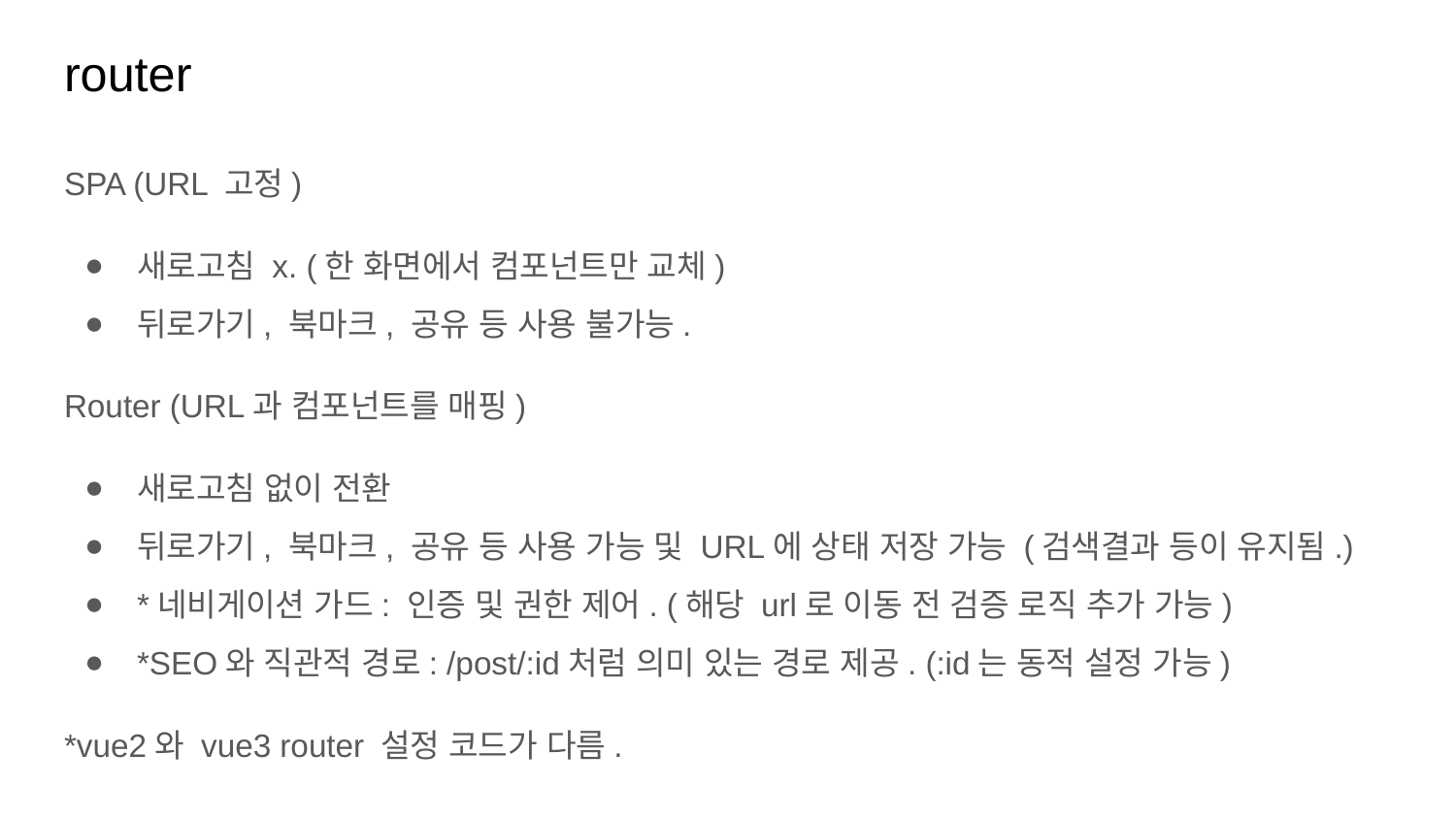

# router
SPA (URL 고정)
새로고침 x. (한 화면에서 컴포넌트만 교체)
뒤로가기, 북마크, 공유 등 사용 불가능.
Router (URL과 컴포넌트를 매핑)
새로고침 없이 전환
뒤로가기, 북마크, 공유 등 사용 가능 및 URL에 상태 저장 가능 (검색결과 등이 유지됨.)
*네비게이션 가드: 인증 및 권한 제어. (해당 url로 이동 전 검증 로직 추가 가능)
*SEO와 직관적 경로: /post/:id처럼 의미 있는 경로 제공. (:id는 동적 설정 가능)
*vue2와 vue3 router 설정 코드가 다름.